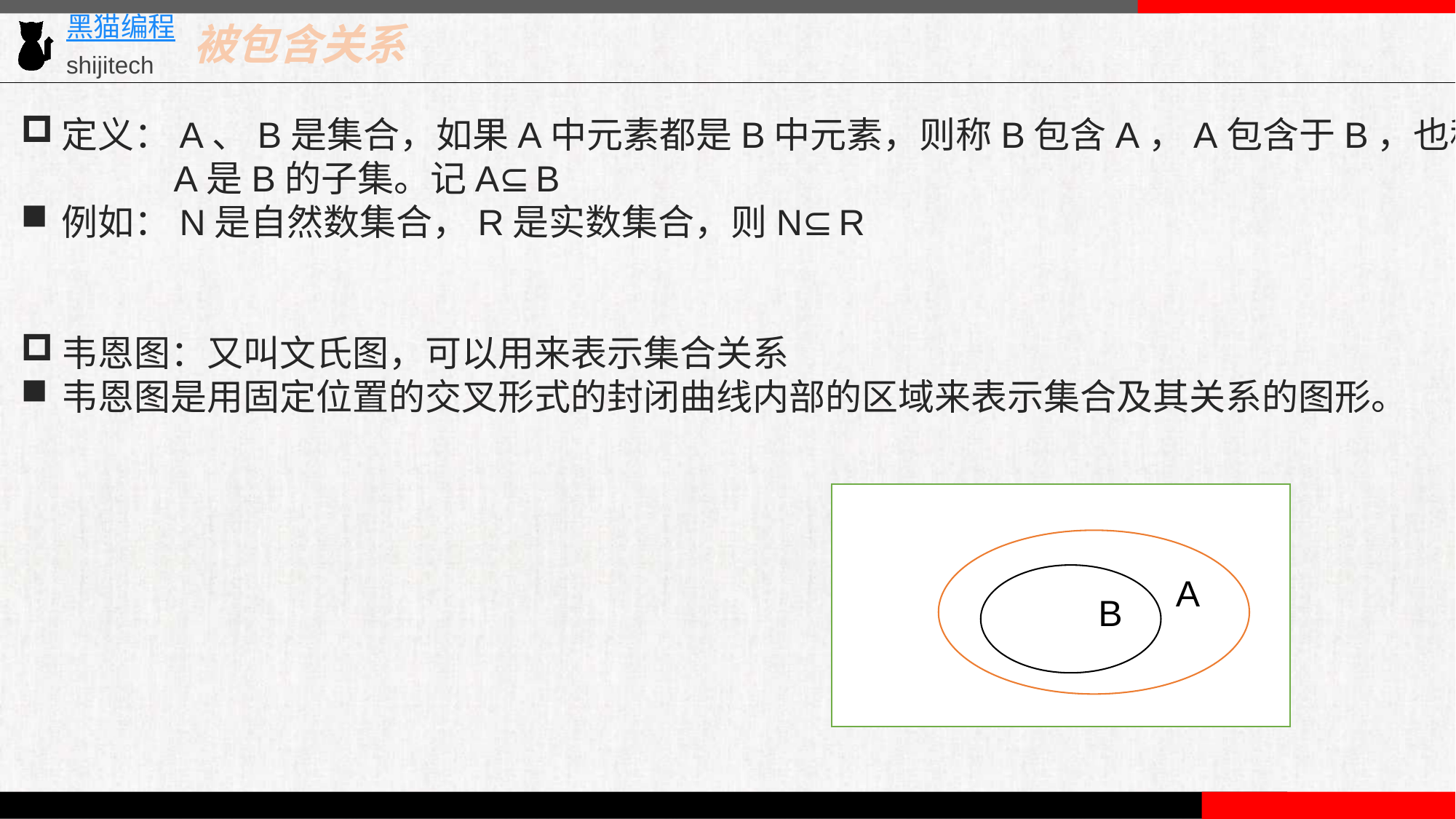

被包含关系
定义：A、B是集合，如果A中元素都是B中元素，则称B包含A，A包含于B，也称
               A是B的子集。记A⊆B
例如：N是自然数集合，R是实数集合，则N⊆R

韦恩图：又叫文氏图，可以用来表示集合关系
韦恩图是用固定位置的交叉形式的封闭曲线内部的区域来表示集合及其关系的图形。

AA

A
B